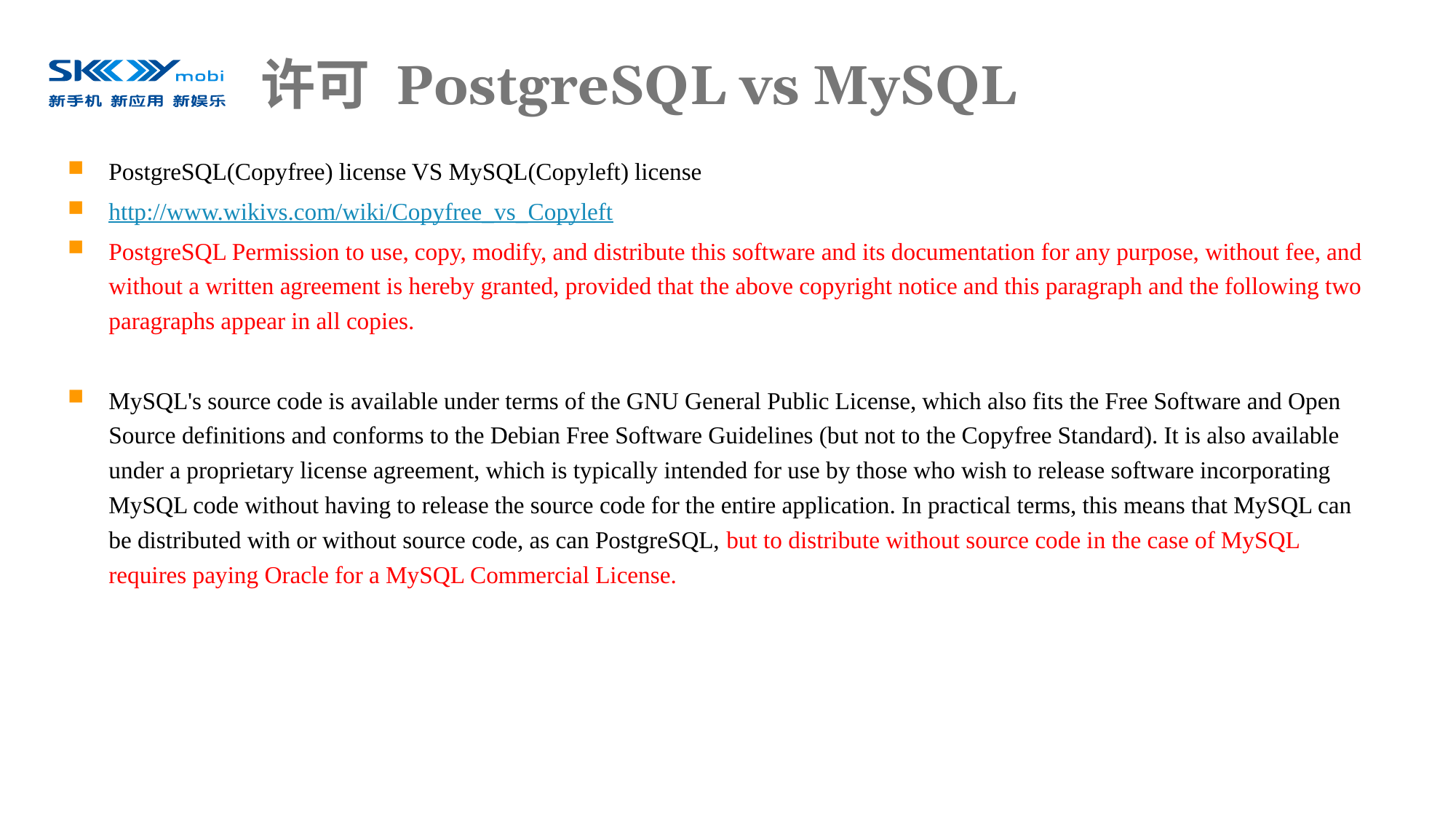

# 许可 PostgreSQL vs MySQL
PostgreSQL(Copyfree) license VS MySQL(Copyleft) license
http://www.wikivs.com/wiki/Copyfree_vs_Copyleft
PostgreSQL Permission to use, copy, modify, and distribute this software and its documentation for any purpose, without fee, and without a written agreement is hereby granted, provided that the above copyright notice and this paragraph and the following two paragraphs appear in all copies.

MySQL's source code is available under terms of the GNU General Public License, which also fits the Free Software and Open Source definitions and conforms to the Debian Free Software Guidelines (but not to the Copyfree Standard). It is also available under a proprietary license agreement, which is typically intended for use by those who wish to release software incorporating MySQL code without having to release the source code for the entire application. In practical terms, this means that MySQL can be distributed with or without source code, as can PostgreSQL, but to distribute without source code in the case of MySQL requires paying Oracle for a MySQL Commercial License.